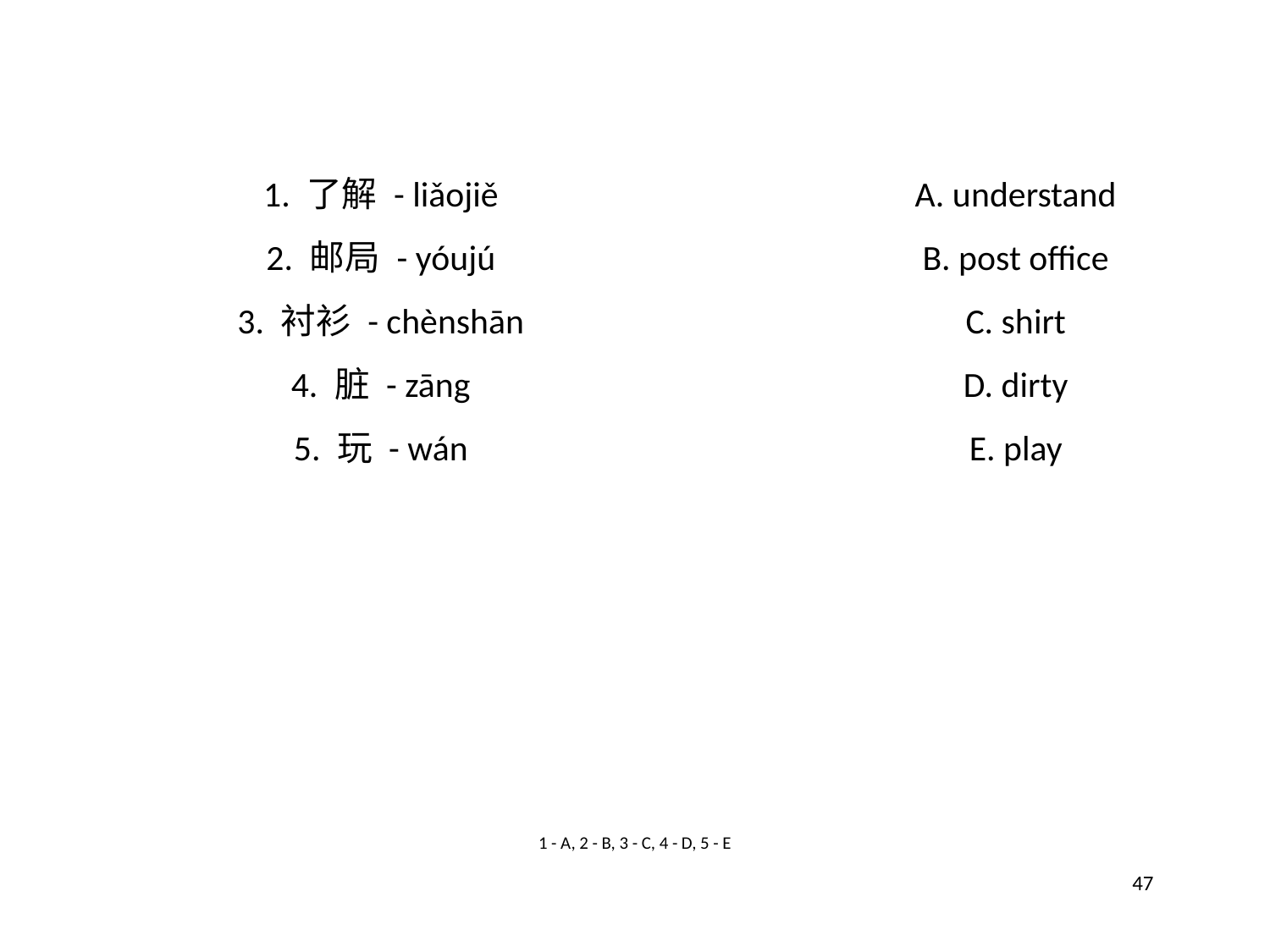

1. 了解 - liǎojiě

A. understand

2. 邮局 - yóujú

B. post office

3. 衬衫 - chènshān

C. shirt

4. 脏 - zāng

D. dirty

5. 玩 - wán

E. play
1 - A, 2 - B, 3 - C, 4 - D, 5 - E

47